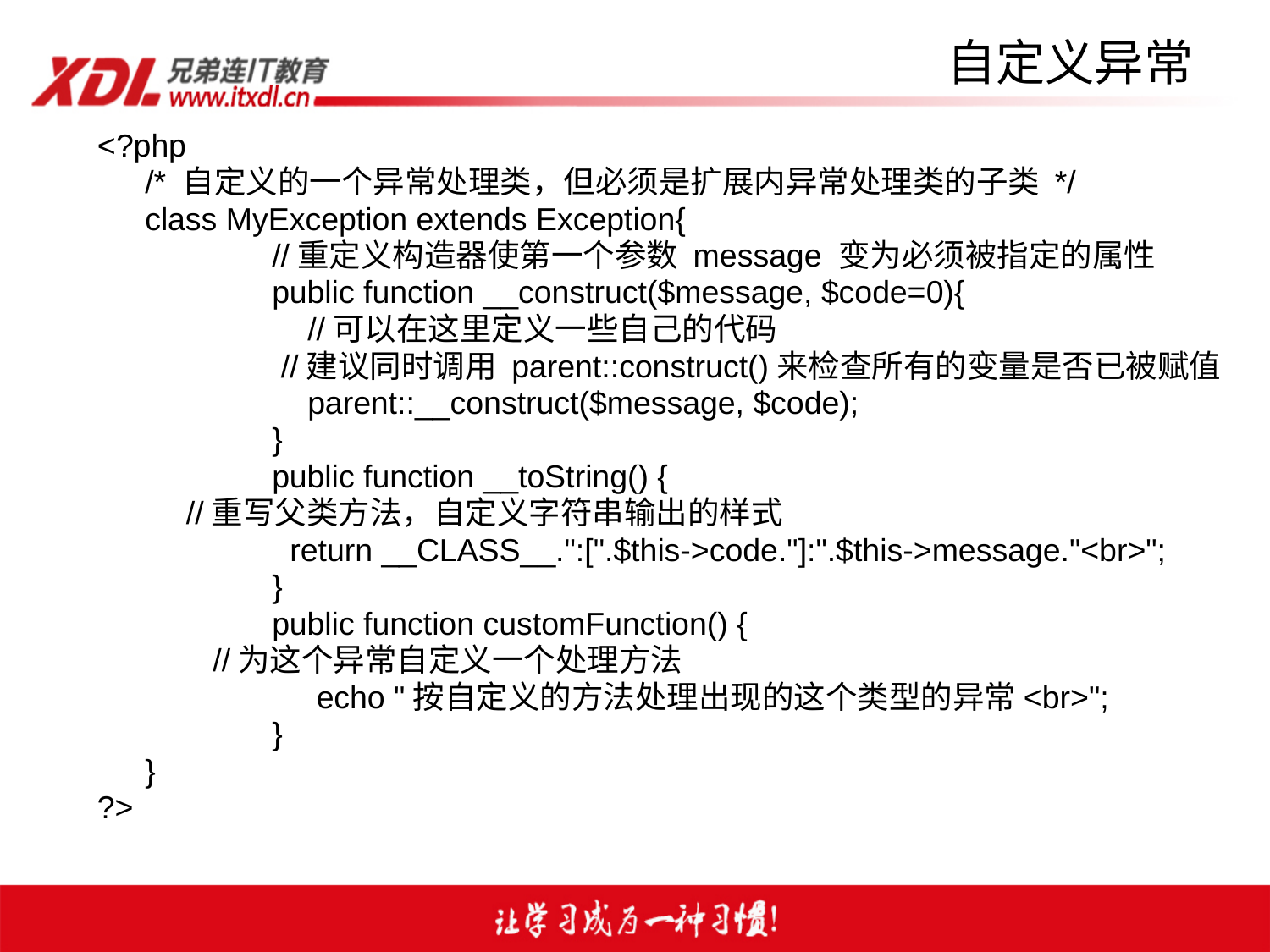

# 自定义异常
<?php
	/* 自定义的一个异常处理类，但必须是扩展内异常处理类的子类 */
	class MyException extends Exception{
		//重定义构造器使第一个参数 message 变为必须被指定的属性
		public function __construct($message, $code=0){
		    //可以在这里定义一些自己的代码
		 //建议同时调用 parent::construct()来检查所有的变量是否已被赋值
		    parent::__construct($message, $code);
		}
		public function __toString() {
          //重写父类方法，自定义字符串输出的样式
		  return __CLASS__.":[".$this->code."]:".$this->message."<br>";
		}
		public function customFunction() {
             //为这个异常自定义一个处理方法
		     echo "按自定义的方法处理出现的这个类型的异常<br>";
		}
	}
?>